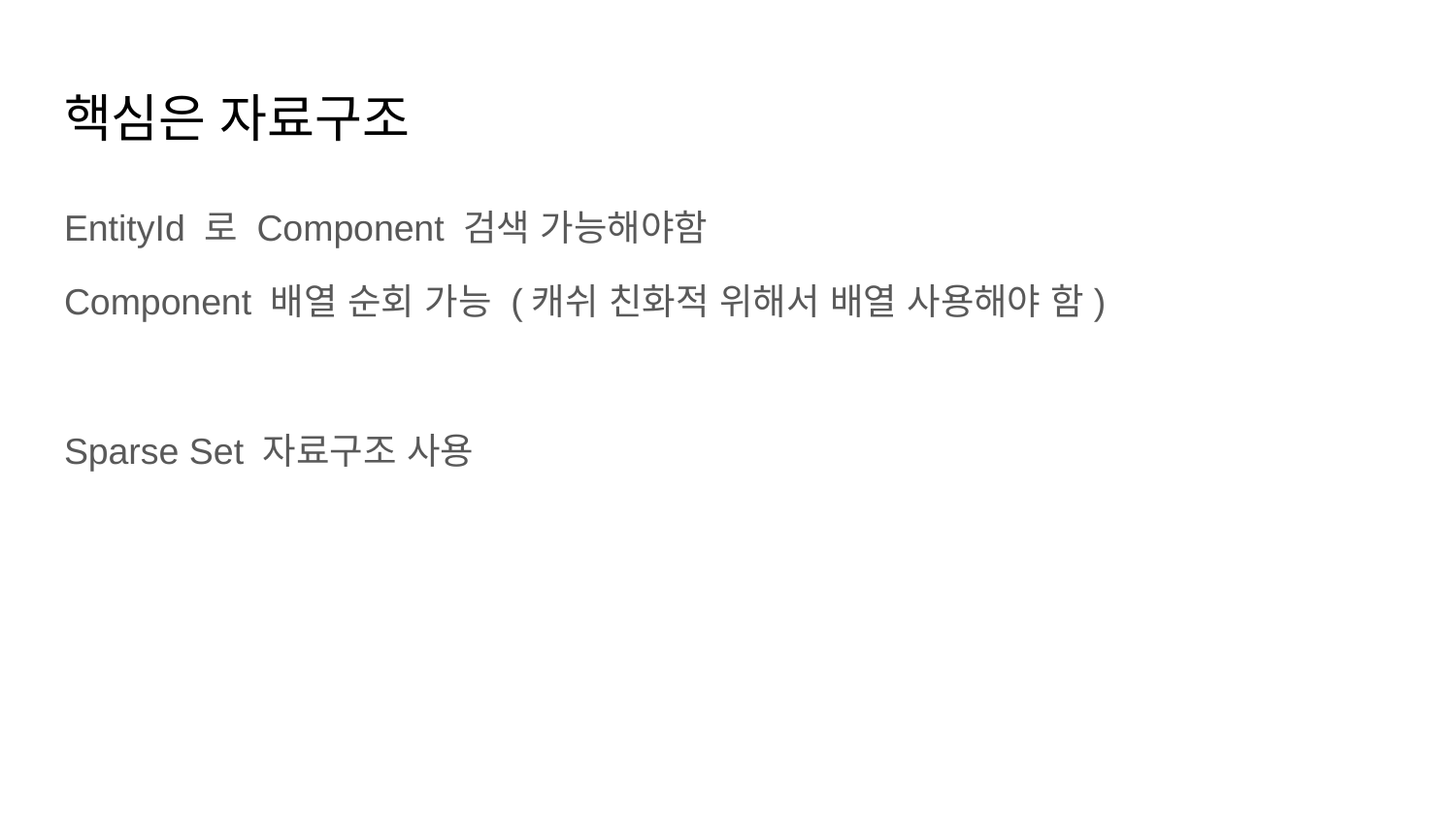

# 핵심은 자료구조
EntityId 로 Component 검색 가능해야함
Component 배열 순회 가능 (캐쉬 친화적 위해서 배열 사용해야 함)

Sparse Set 자료구조 사용